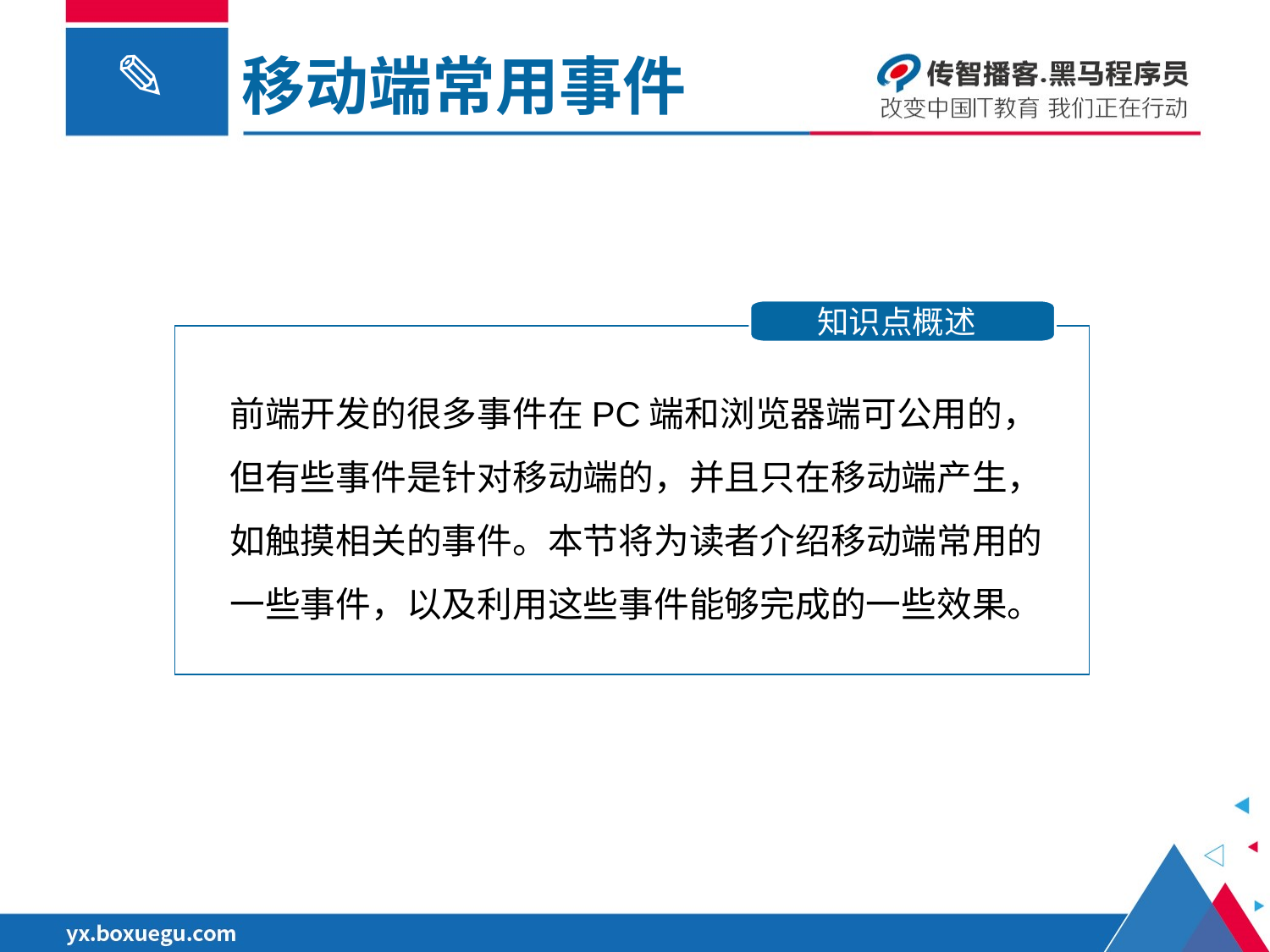

移动端常用事件
知识点概述

前端开发的很多事件在PC端和浏览器端可公用的，但有些事件是针对移动端的，并且只在移动端产生，如触摸相关的事件。本节将为读者介绍移动端常用的一些事件，以及利用这些事件能够完成的一些效果。